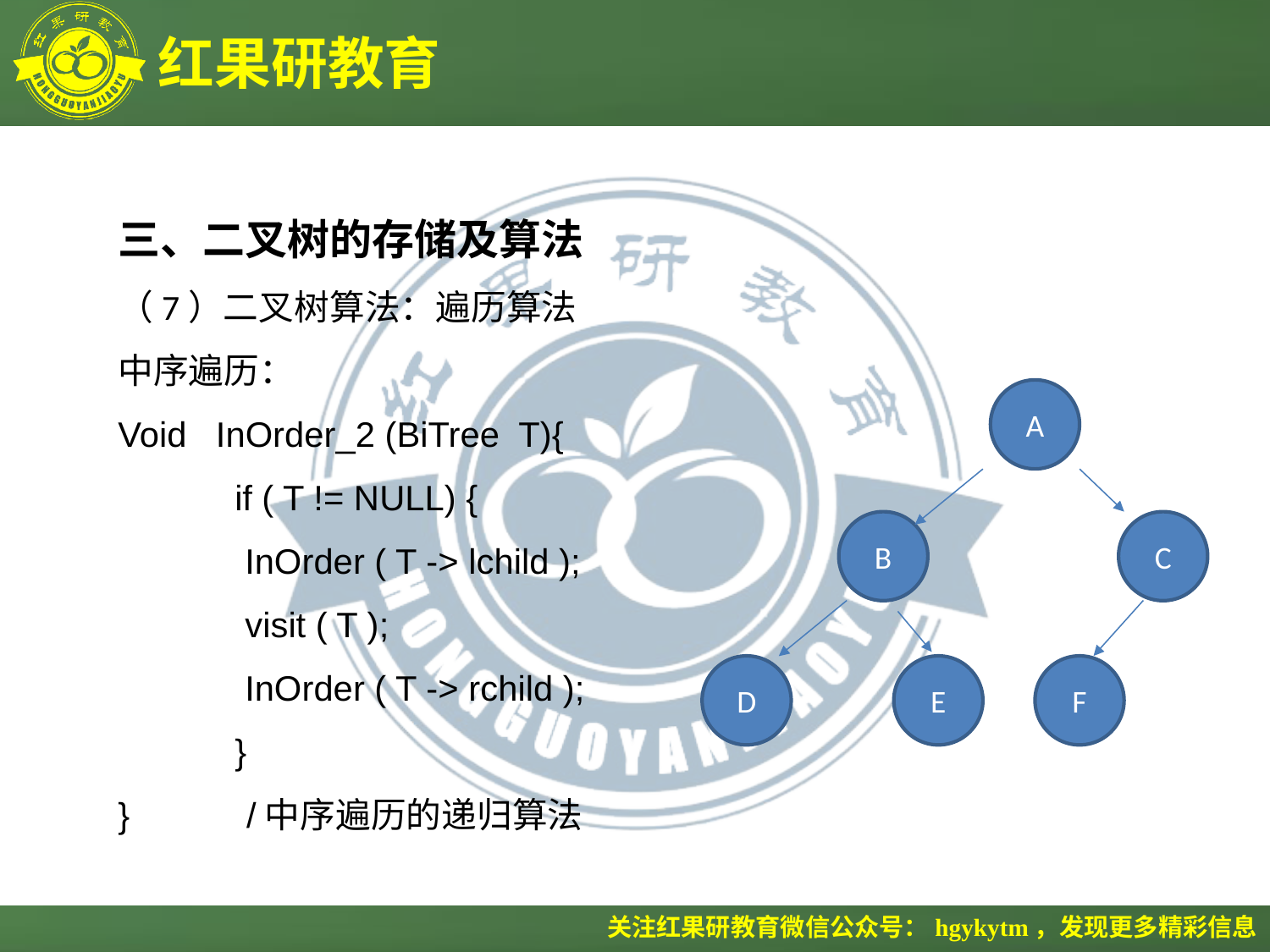

三、二叉树的存储及算法
（7）二叉树算法：遍历算法
中序遍历：
Void   InOrder_2 (BiTree  T){
            if ( T != NULL) {
	InOrder ( T -> lchild );
	visit ( T );
	InOrder ( T -> rchild );
            }
}            /中序遍历的递归算法
A
B
C
D
E
F